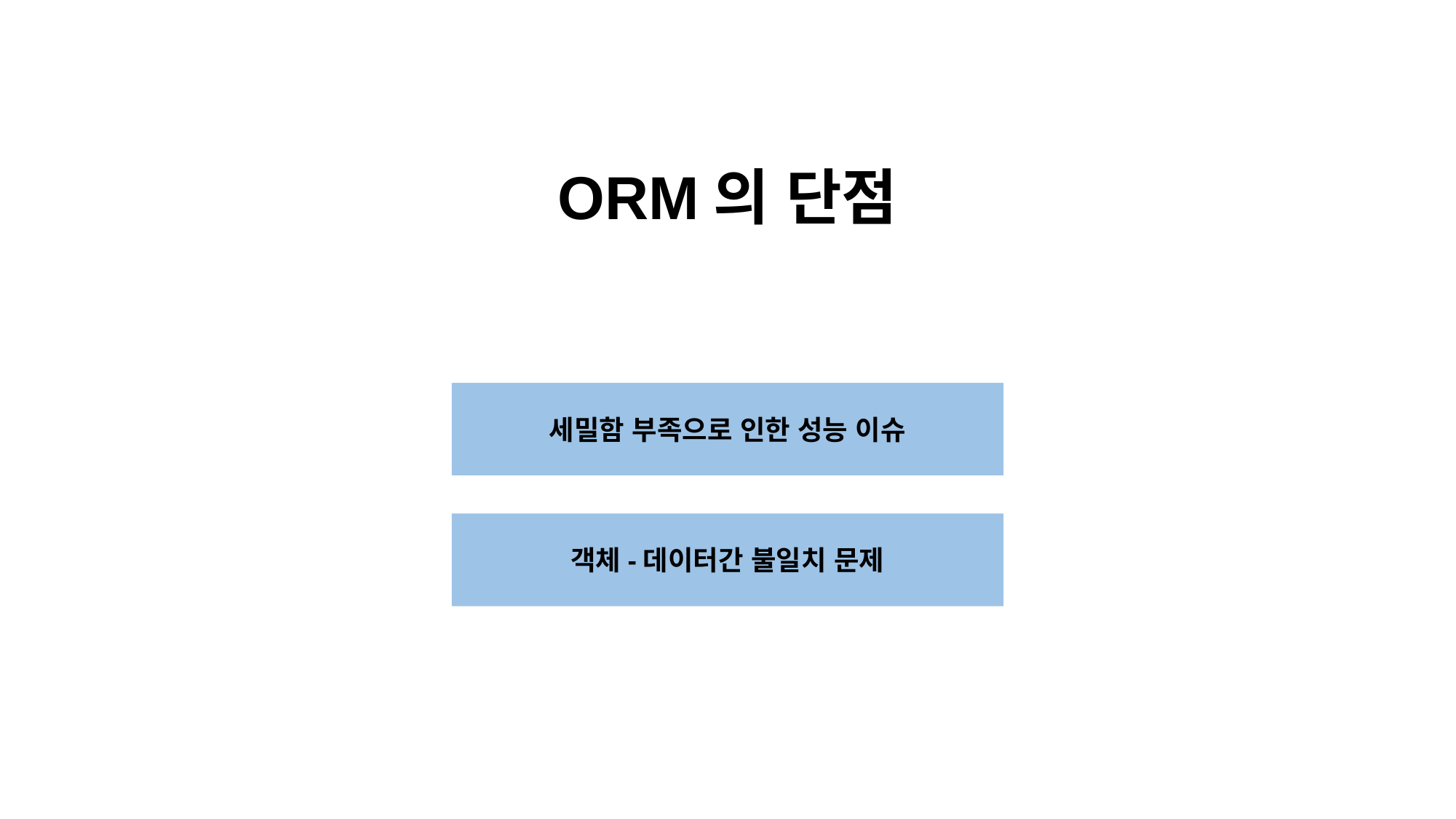

# ORM의 단점
세밀함 부족으로 인한 성능 이슈
객체-데이터간 불일치 문제